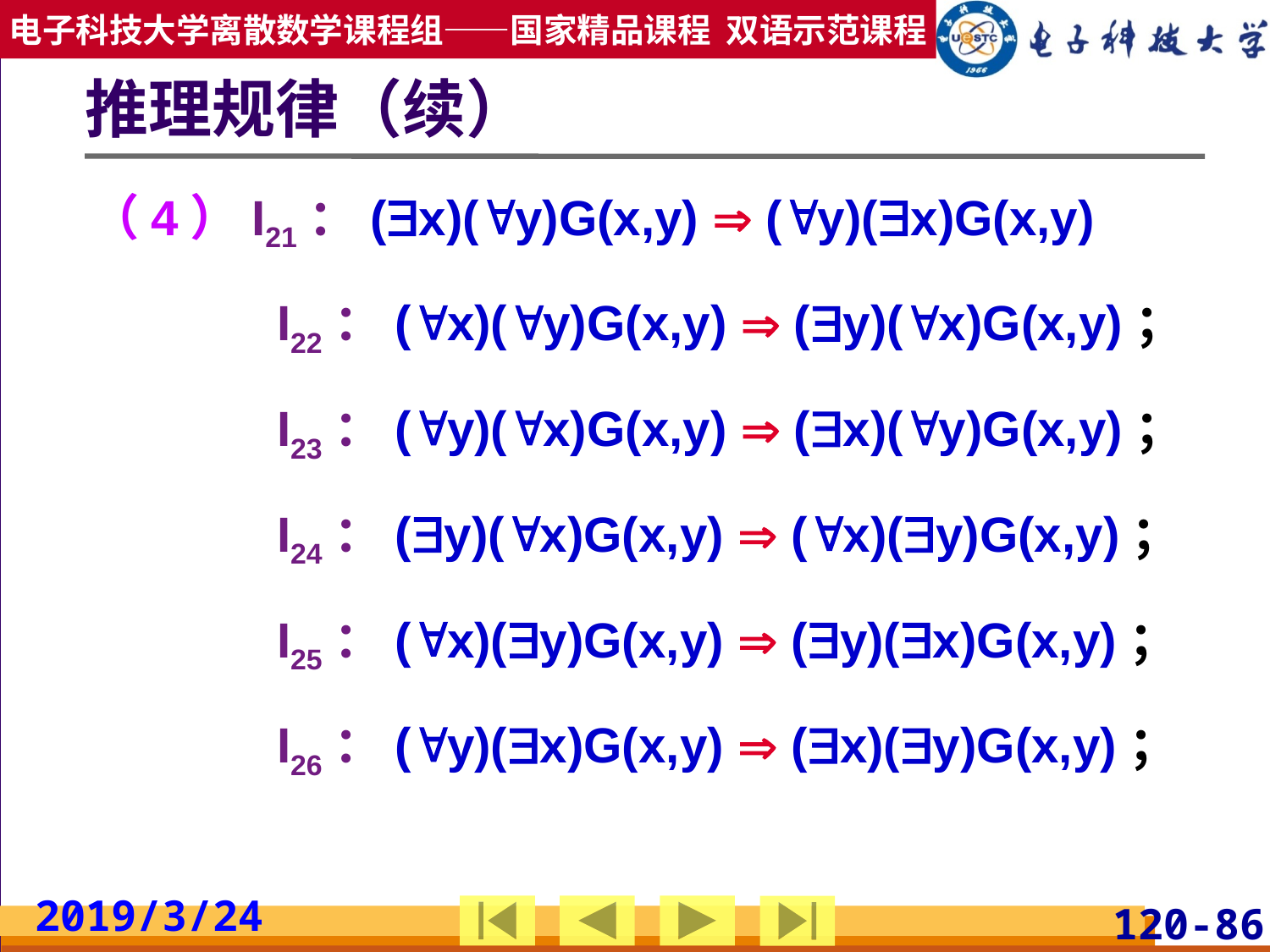

# 推理规律（续）
（4）I21：(∃x)(∀y)G(x,y) ⇒ (∀y)(∃x)G(x,y)
		I22：(∀x)(∀y)G(x,y) ⇒ (∃y)(∀x)G(x,y)；
		I23：(∀y)(∀x)G(x,y) ⇒ (∃x)(∀y)G(x,y)；
		I24：(∃y)(∀x)G(x,y) ⇒ (∀x)(∃y)G(x,y)；
		I25：(∀x)(∃y)G(x,y) ⇒ (∃y)(∃x)G(x,y)；
		I26：(∀y)(∃x)G(x,y) ⇒ (∃x)(∃y)G(x,y)；
2019/3/24